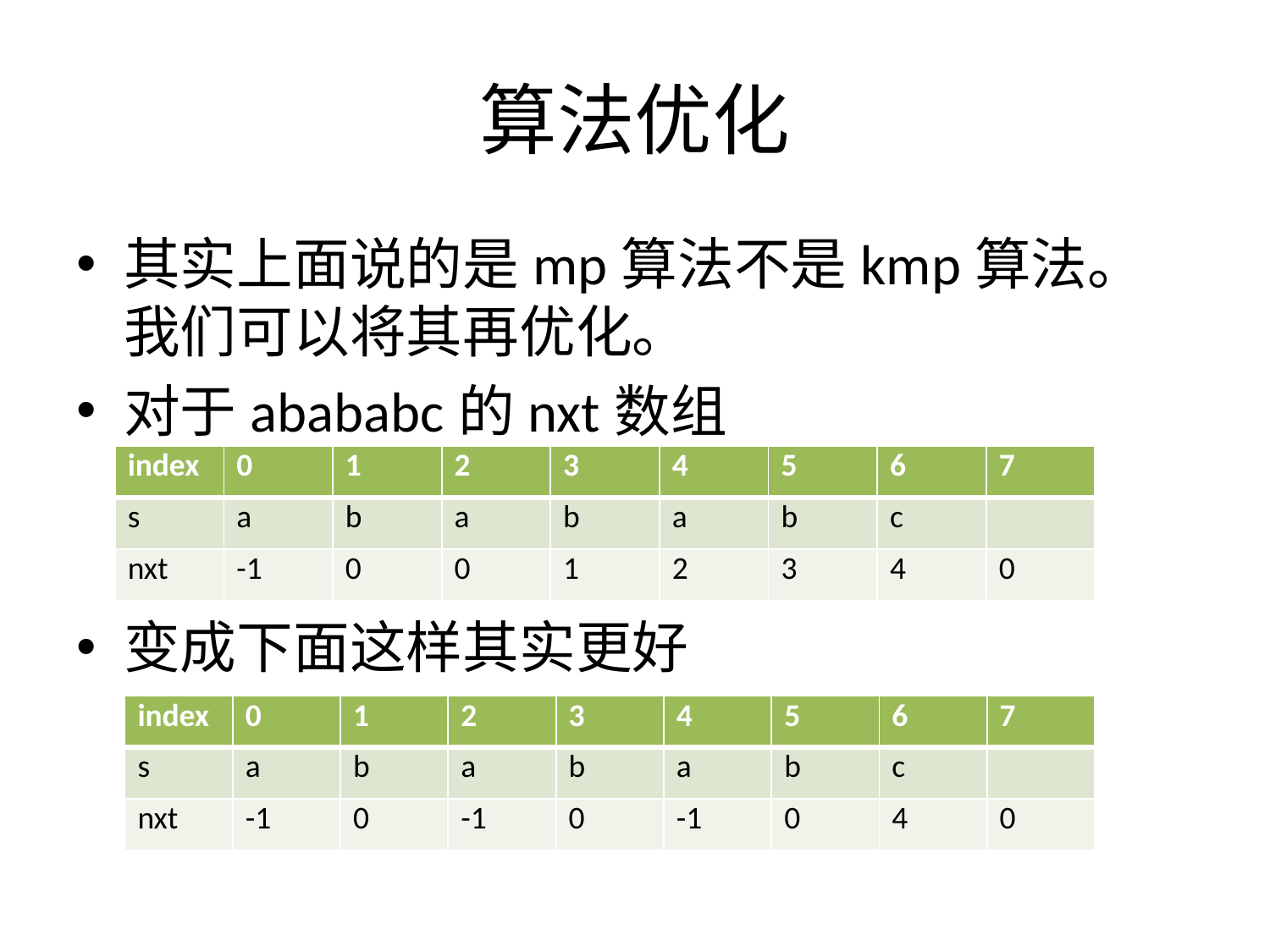

# 算法优化
其实上面说的是mp算法不是kmp算法。我们可以将其再优化。
对于abababc的nxt数组

变成下面这样其实更好
| index | 0 | 1 | 2 | 3 | 4 | 5 | 6 | 7 |
| --- | --- | --- | --- | --- | --- | --- | --- | --- |
| s | a | b | a | b | a | b | c |  |
| nxt | -1 | 0 | 0 | 1 | 2 | 3 | 4 | 0 |
| index | 0 | 1 | 2 | 3 | 4 | 5 | 6 | 7 |
| --- | --- | --- | --- | --- | --- | --- | --- | --- |
| s | a | b | a | b | a | b | c |  |
| nxt | -1 | 0 | -1 | 0 | -1 | 0 | 4 | 0 |